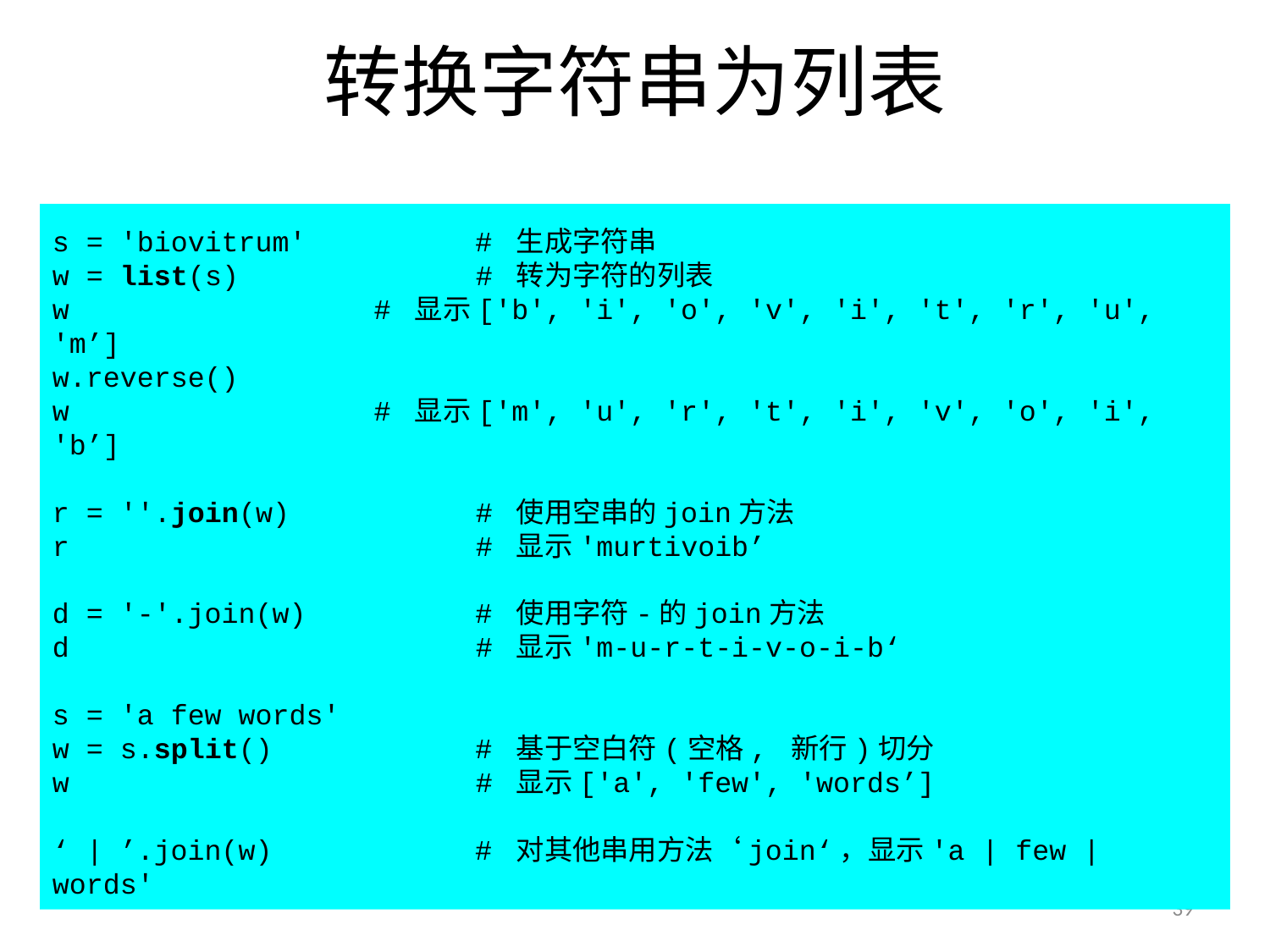

# 转换字符串为列表
s = 'biovitrum'          # 生成字符串
w = list(s)              # 转为字符的列表
w                  # 显示['b', 'i', 'o', 'v', 'i', 't', 'r', 'u', 'm’]
w.reverse()
w                  # 显示['m', 'u', 'r', 't', 'i', 'v', 'o', 'i', 'b’]

r = ''.join(w)           # 使用空串的join方法
r                        # 显示'murtivoib’

d = '-'.join(w)          # 使用字符-的join方法
d                        # 显示'm-u-r-t-i-v-o-i-b‘

s = 'a few words'
w = s.split()            # 基于空白符(空格, 新行)切分
w                        # 显示['a', 'few', 'words’]

‘ | ’.join(w)            # 对其他串用方法‘join‘，显示'a | few | words'
39